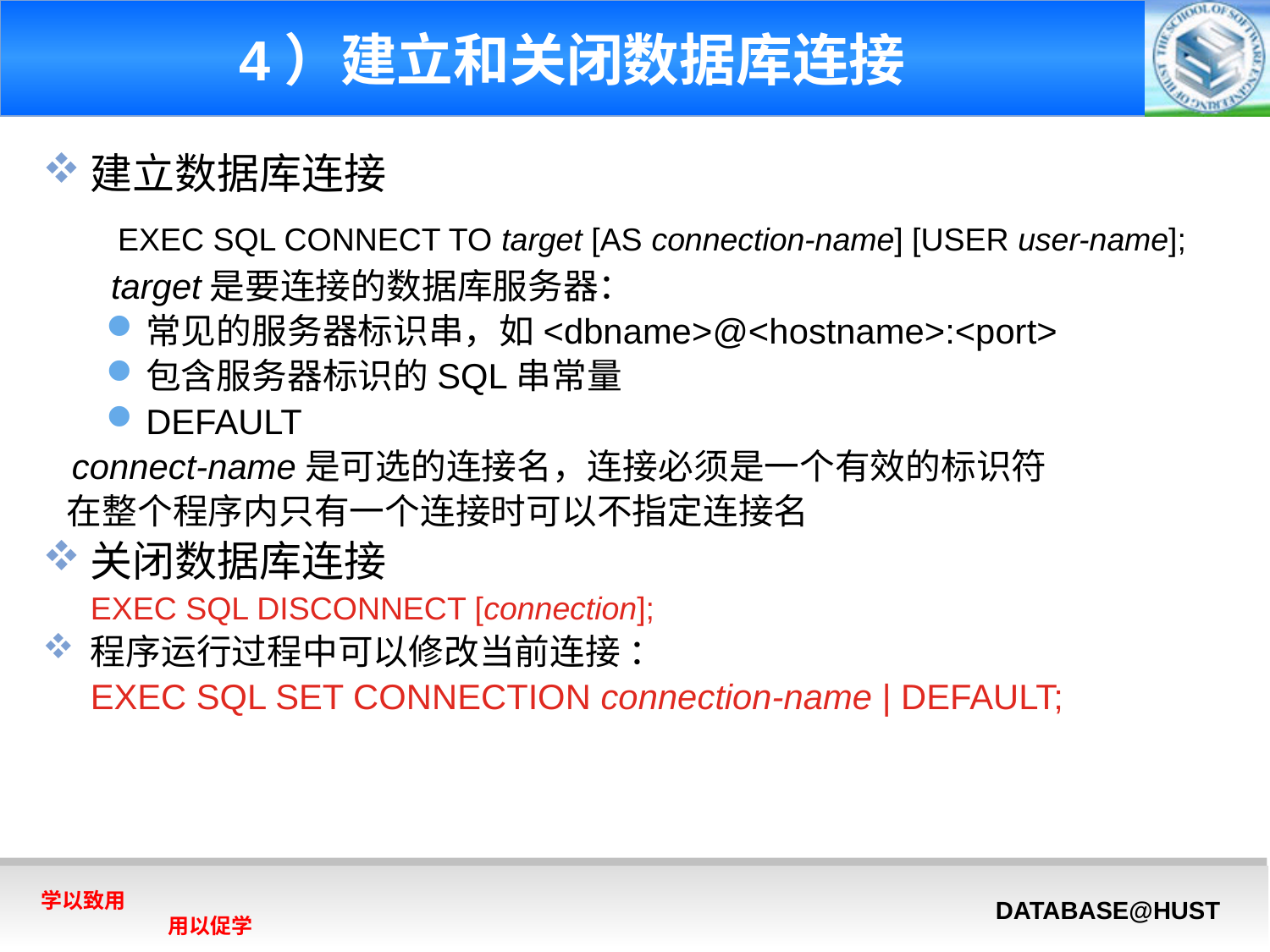

# 4）建立和关闭数据库连接
建立数据库连接
	  EXEC SQL CONNECT TO target [AS connection-name] [USER user-name];
       target是要连接的数据库服务器：
常见的服务器标识串，如<dbname>@<hostname>:<port>
包含服务器标识的SQL串常量
DEFAULT
   connect-name是可选的连接名，连接必须是一个有效的标识符
  在整个程序内只有一个连接时可以不指定连接名
关闭数据库连接
	EXEC SQL DISCONNECT [connection];
程序运行过程中可以修改当前连接 ：
	EXEC SQL SET CONNECTION connection-name | DEFAULT;